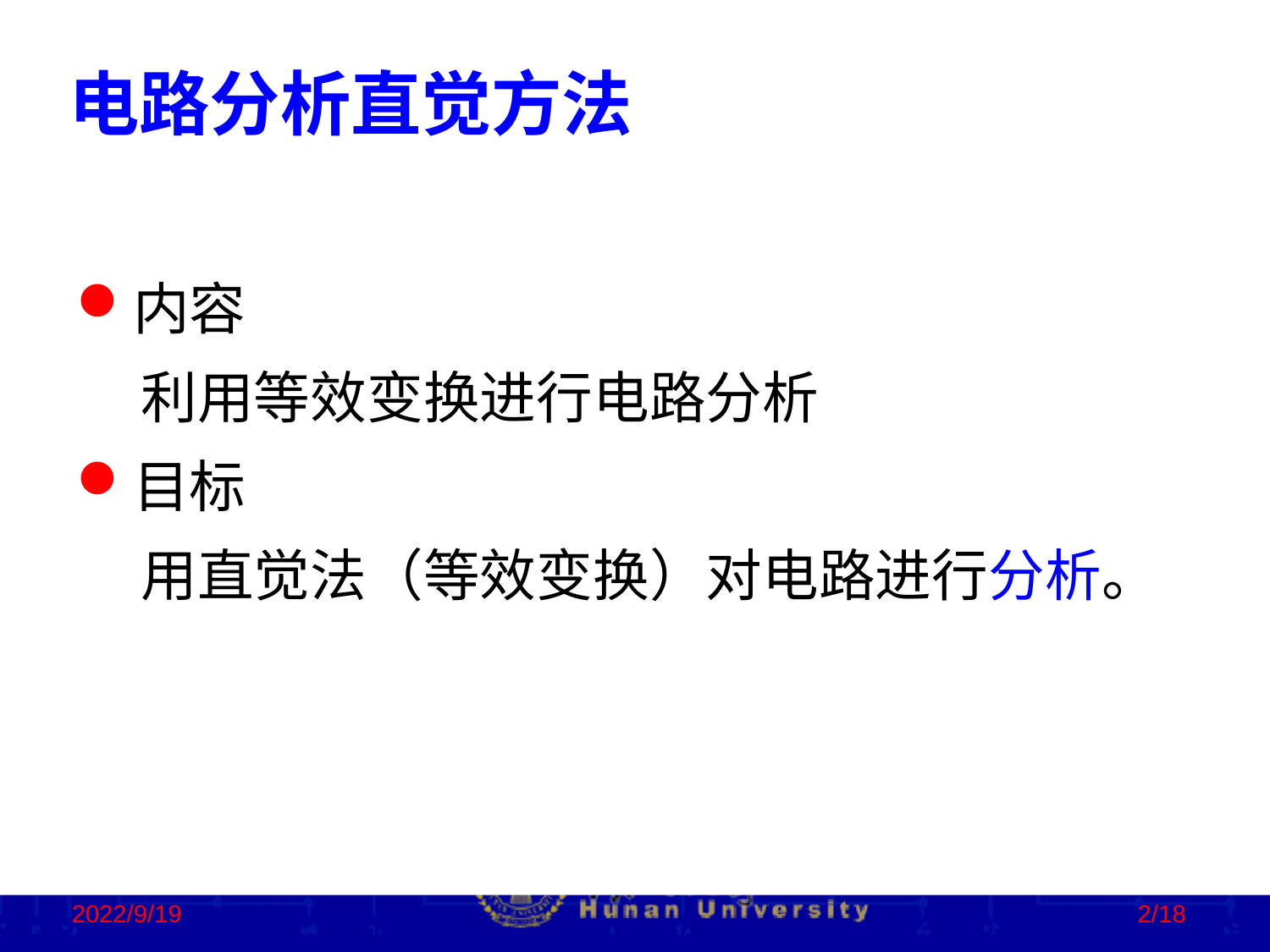

电路分析直觉方法
内容
    利用等效变换进行电路分析
目标
    用直觉法（等效变换）对电路进行分析。
2022/9/19
2/18